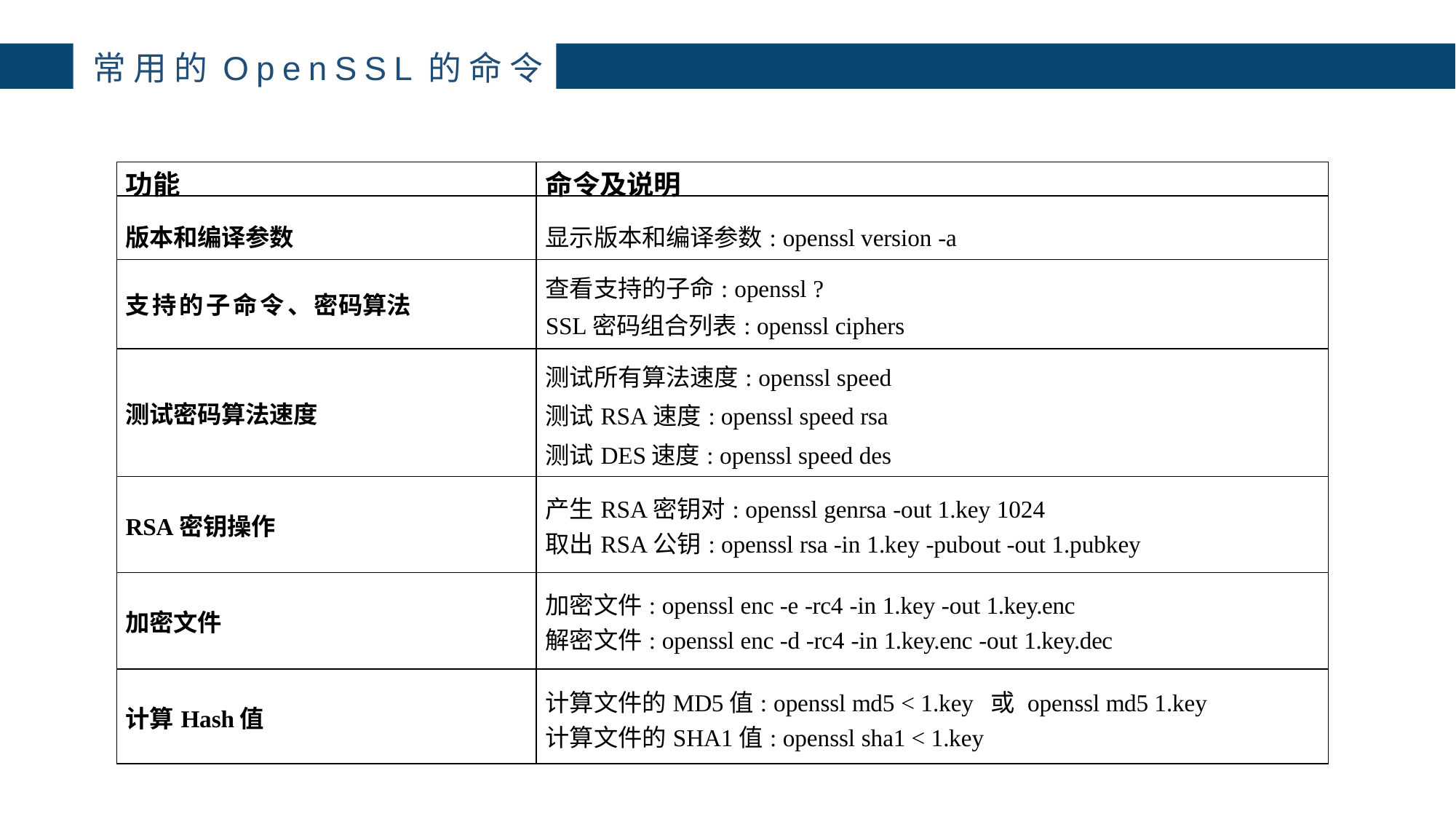

# 常用的OpenSSL的命令
| 功能 | 命令及说明 |
| --- | --- |
| 版本和编译参数 | 显示版本和编译参数: openssl version -a |
| 支持的子命令、密码算法 | 查看支持的子命: openssl ? SSL密码组合列表: openssl ciphers |
| 测试密码算法速度 | 测试所有算法速度: openssl speed 测试RSA速度: openssl speed rsa 测试DES速度: openssl speed des |
| RSA密钥操作 | 产生RSA密钥对: openssl genrsa -out 1.key 1024 取出RSA公钥: openssl rsa -in 1.key -pubout -out 1.pubkey |
| 加密文件 | 加密文件: openssl enc -e -rc4 -in 1.key -out 1.key.enc 解密文件: openssl enc -d -rc4 -in 1.key.enc -out 1.key.dec |
| 计算Hash值 | 计算文件的MD5值: openssl md5 < 1.key 或 openssl md5 1.key 计算文件的SHA1值: openssl sha1 < 1.key |